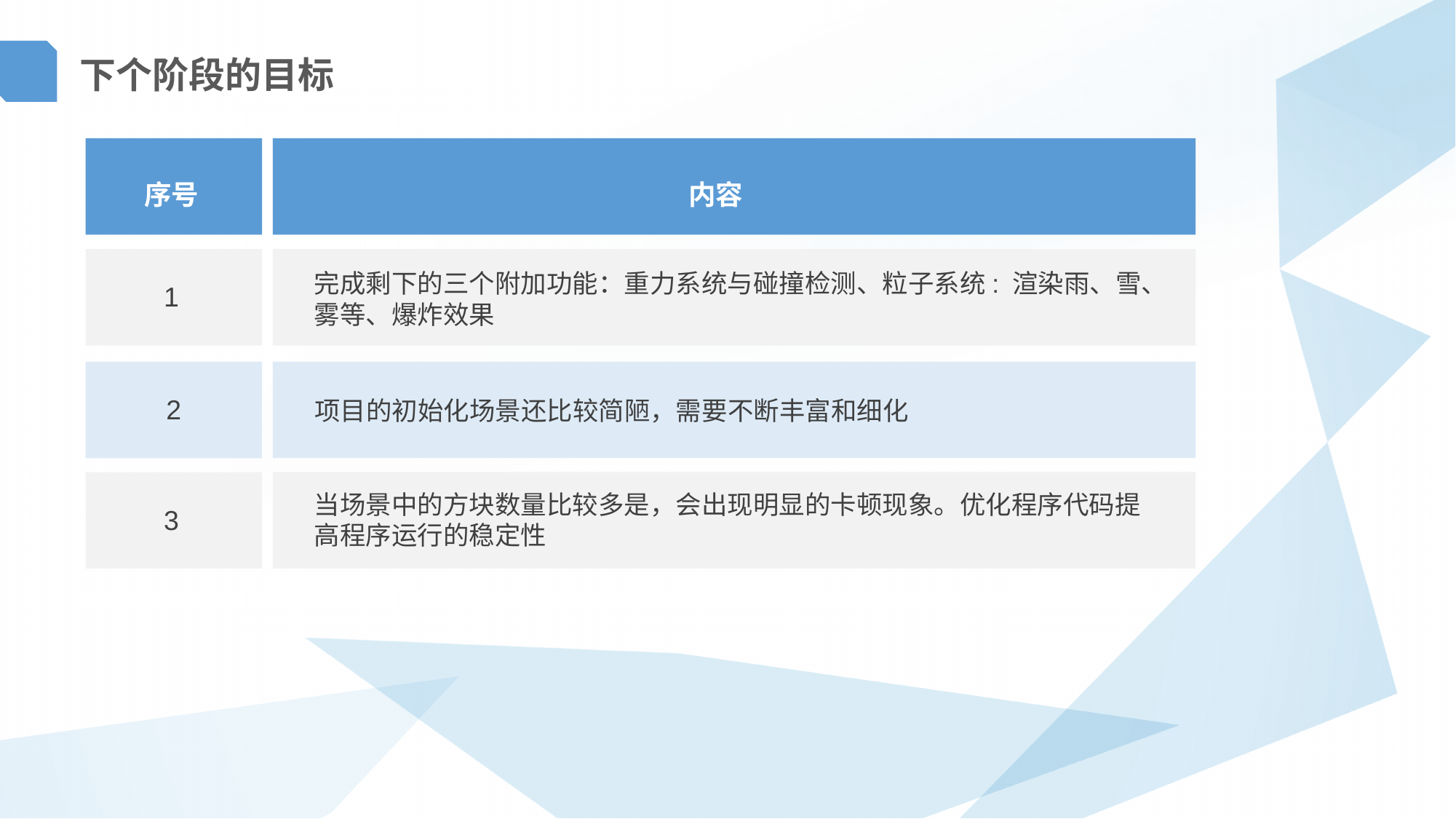

下个阶段的目标

序号
内容
完成剩下的三个附加功能：重力系统与碰撞检测、粒子系统: 渲染雨、雪、雾等、爆炸效果

1
2
项目的初始化场景还比较简陋，需要不断丰富和细化
当场景中的方块数量比较多是，会出现明显的卡顿现象。优化程序代码提高程序运行的稳定性
3